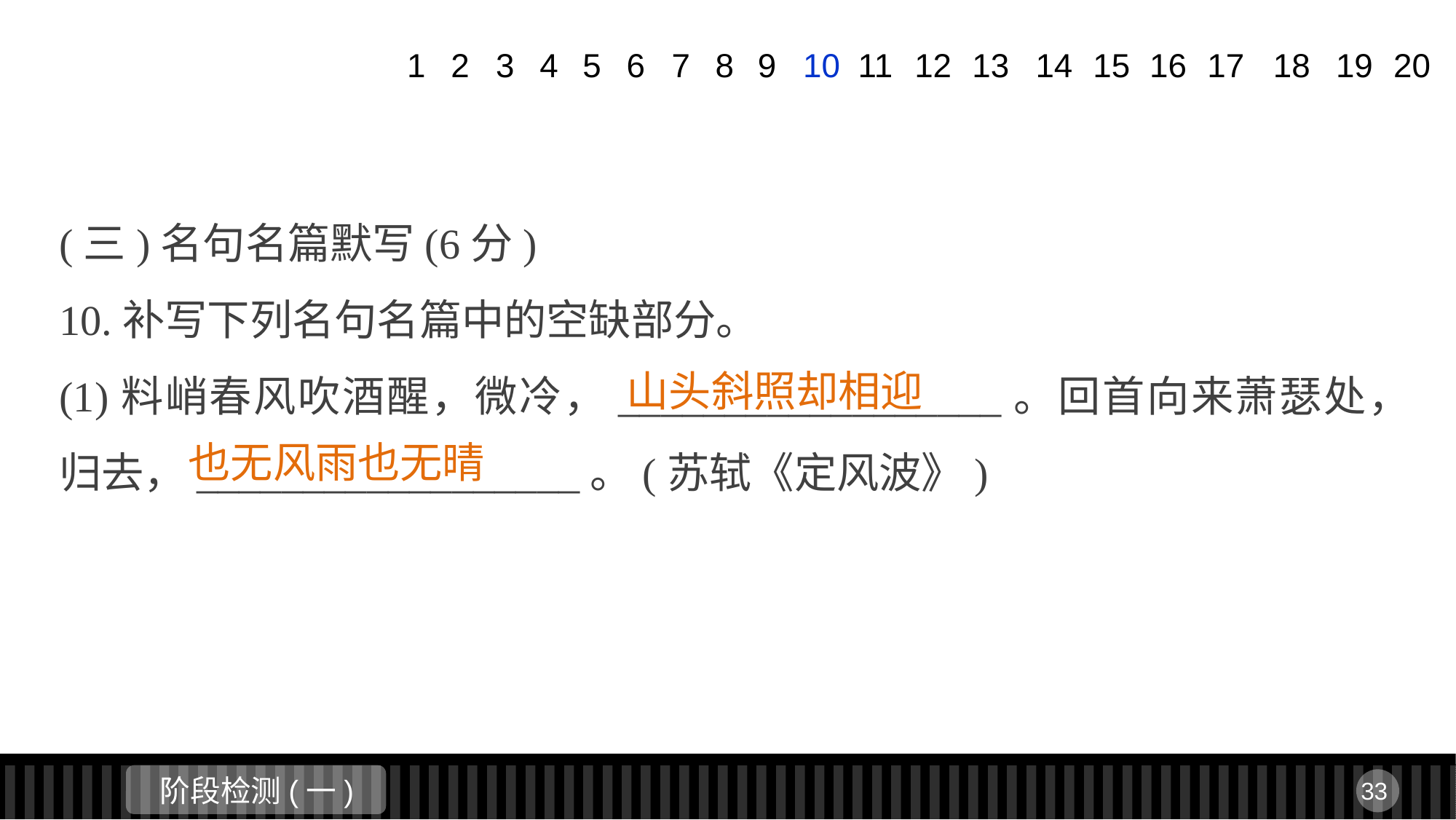

1
2
3
4
5
6
7
8
9
10
11
12
13
14
15
16
17
18
19
20
(三)名句名篇默写(6分)
10.补写下列名句名篇中的空缺部分。
(1)料峭春风吹酒醒，微冷，__________________。回首向来萧瑟处，归去，__________________。(苏轼《定风波》)
山头斜照却相迎
也无风雨也无晴